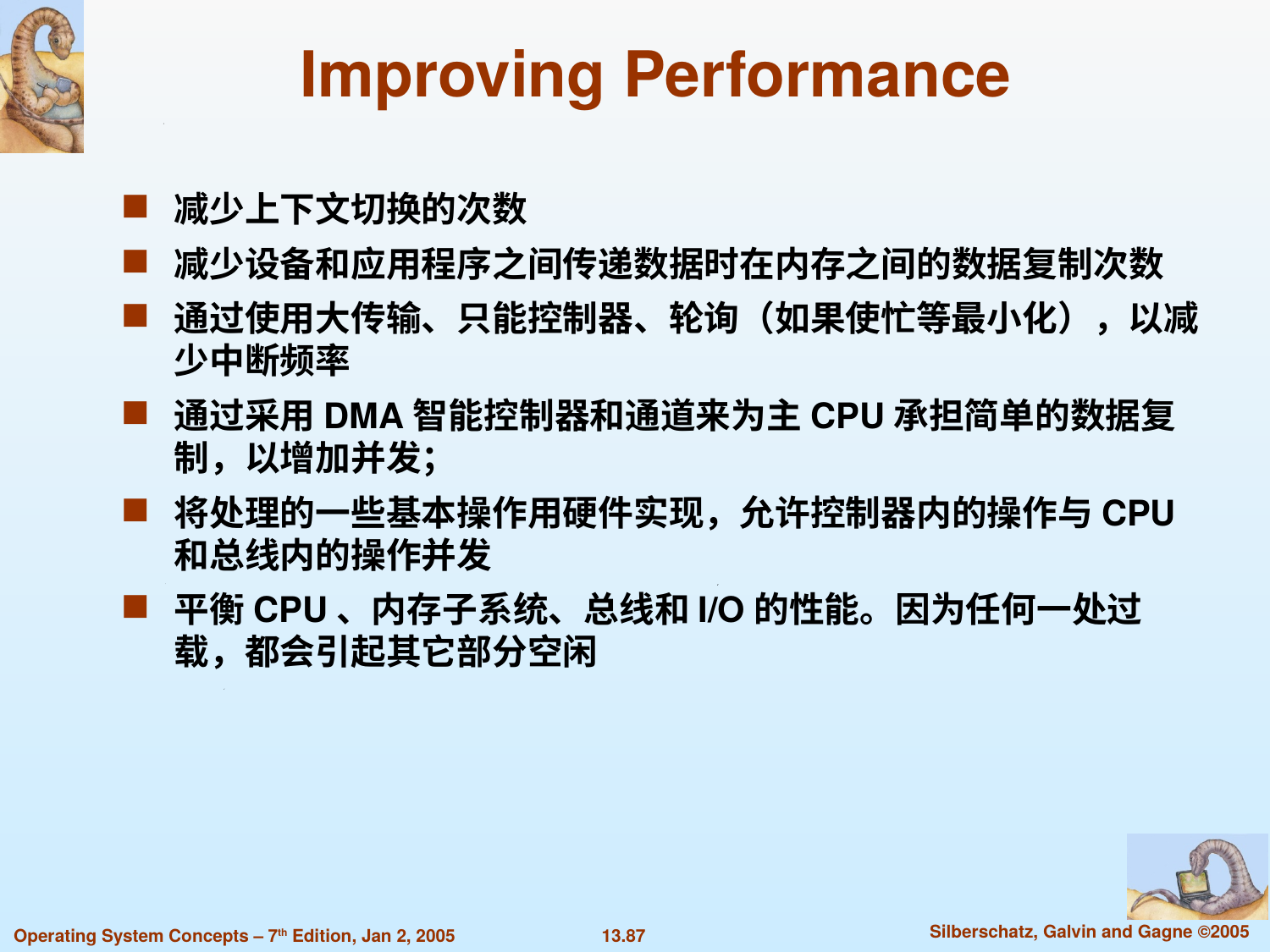

Improving Performance
减少上下文切换的次数
减少设备和应用程序之间传递数据时在内存之间的数据复制次数
通过使用大传输、只能控制器、轮询（如果使忙等最小化），以减少中断频率
通过采用DMA智能控制器和通道来为主CPU承担简单的数据复制，以增加并发；
将处理的一些基本操作用硬件实现，允许控制器内的操作与CPU和总线内的操作并发
平衡CPU、内存子系统、总线和I/O的性能。因为任何一处过载，都会引起其它部分空闲